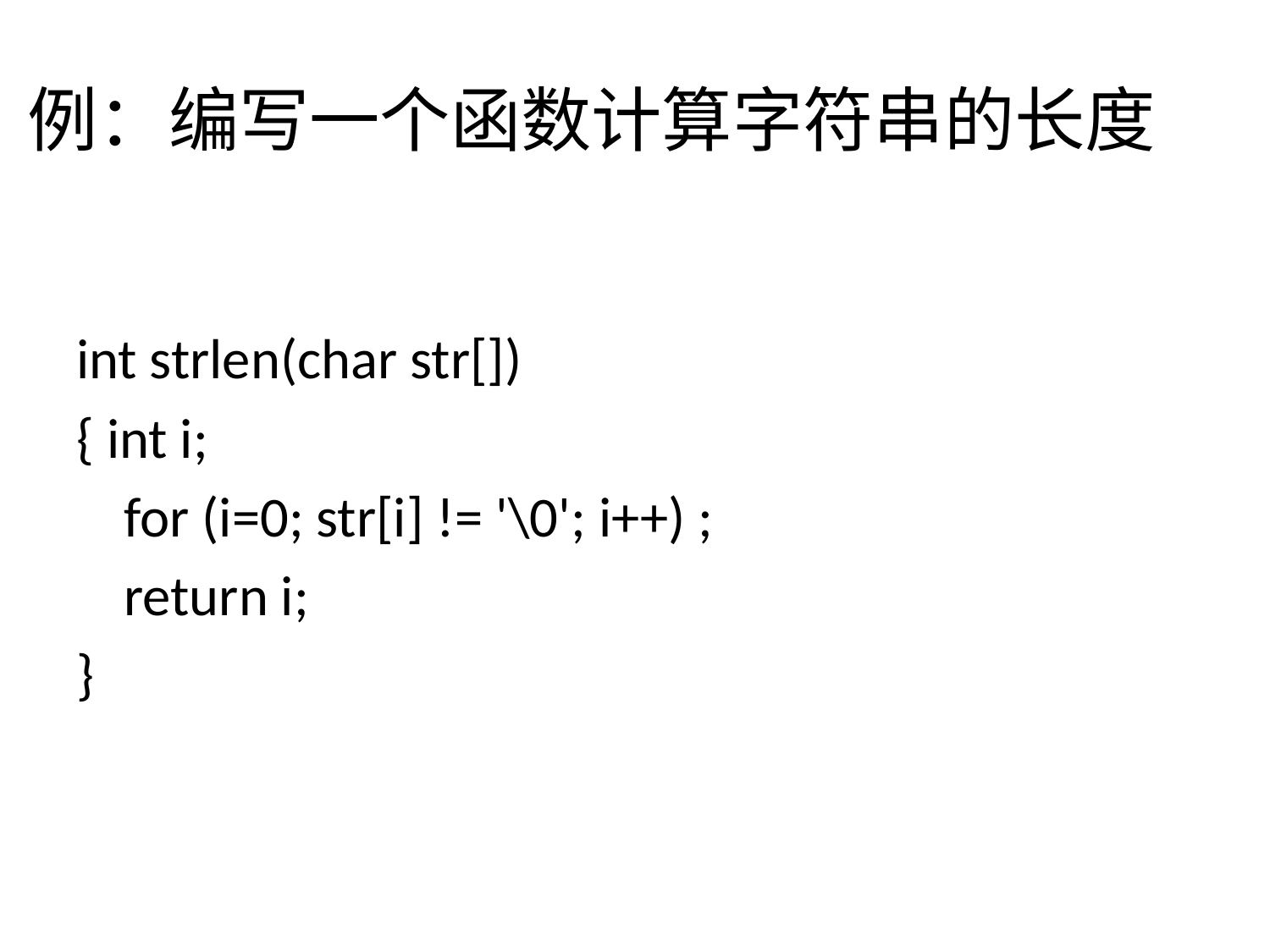

# 例：编写一个函数计算字符串的长度
int strlen(char str[])
{ int i;
	for (i=0; str[i] != '\0'; i++) ;
	return i;
}